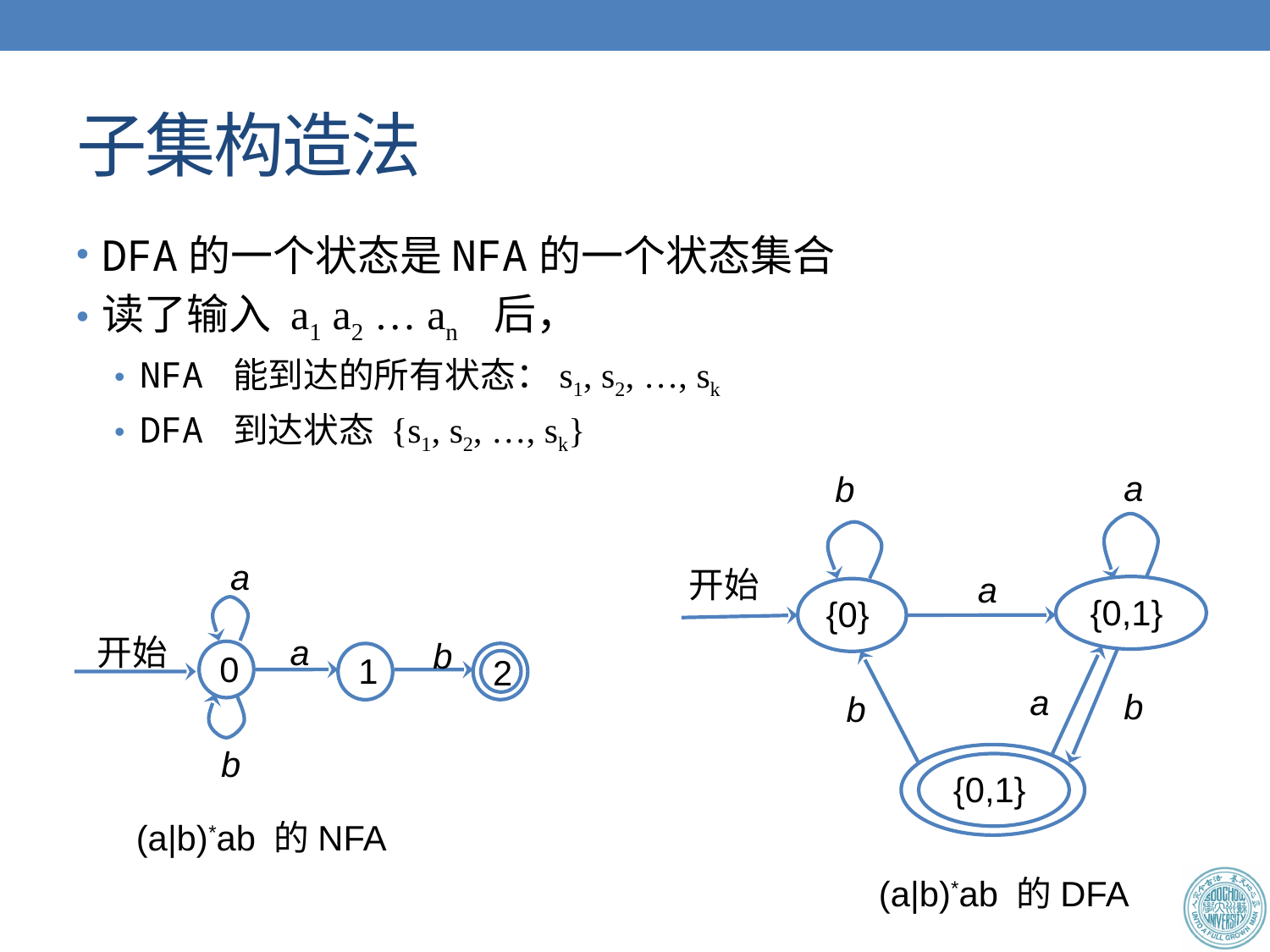

# 子集构造法
DFA的一个状态是NFA的一个状态集合
读了输入 a1 a2 … an 后，
NFA 能到达的所有状态：s1, s2, …, sk
DFA 到达状态 {s1, s2, …, sk}

b

开始
a
{0,1}
{0}

a

a
b
b

{0,1}
a

开始
a
b
0

2
1

b
(a|b)*ab 的NFA
(a|b)*ab 的DFA